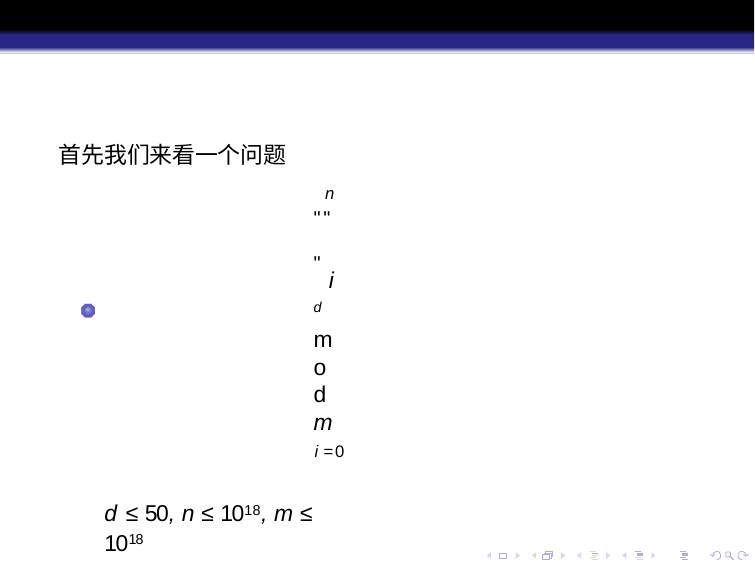

首先我们来看一个问题

n
""" i d  mod m
i =0

d ≤ 50, n ≤ 1018, m ≤ 1018